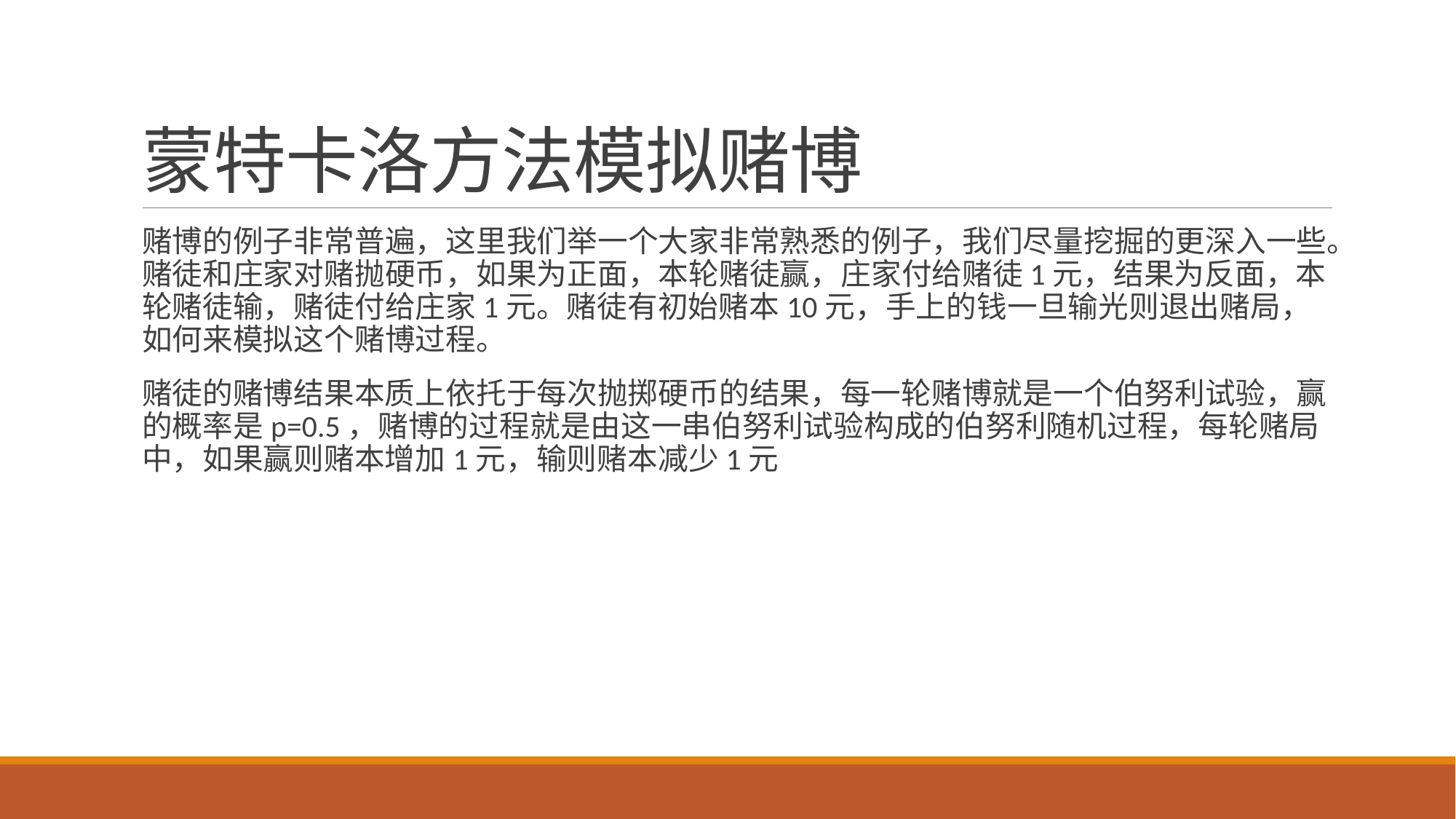

# 蒙特卡洛方法模拟赌博
赌博的例子非常普遍，这里我们举一个大家非常熟悉的例子，我们尽量挖掘的更深入一些。赌徒和庄家对赌抛硬币，如果为正面，本轮赌徒赢，庄家付给赌徒1元，结果为反面，本轮赌徒输，赌徒付给庄家1元。赌徒有初始赌本10元，手上的钱一旦输光则退出赌局，如何来模拟这个赌博过程。
赌徒的赌博结果本质上依托于每次抛掷硬币的结果，每一轮赌博就是一个伯努利试验，赢的概率是p=0.5，赌博的过程就是由这一串伯努利试验构成的伯努利随机过程，每轮赌局中，如果赢则赌本增加1元，输则赌本减少1元